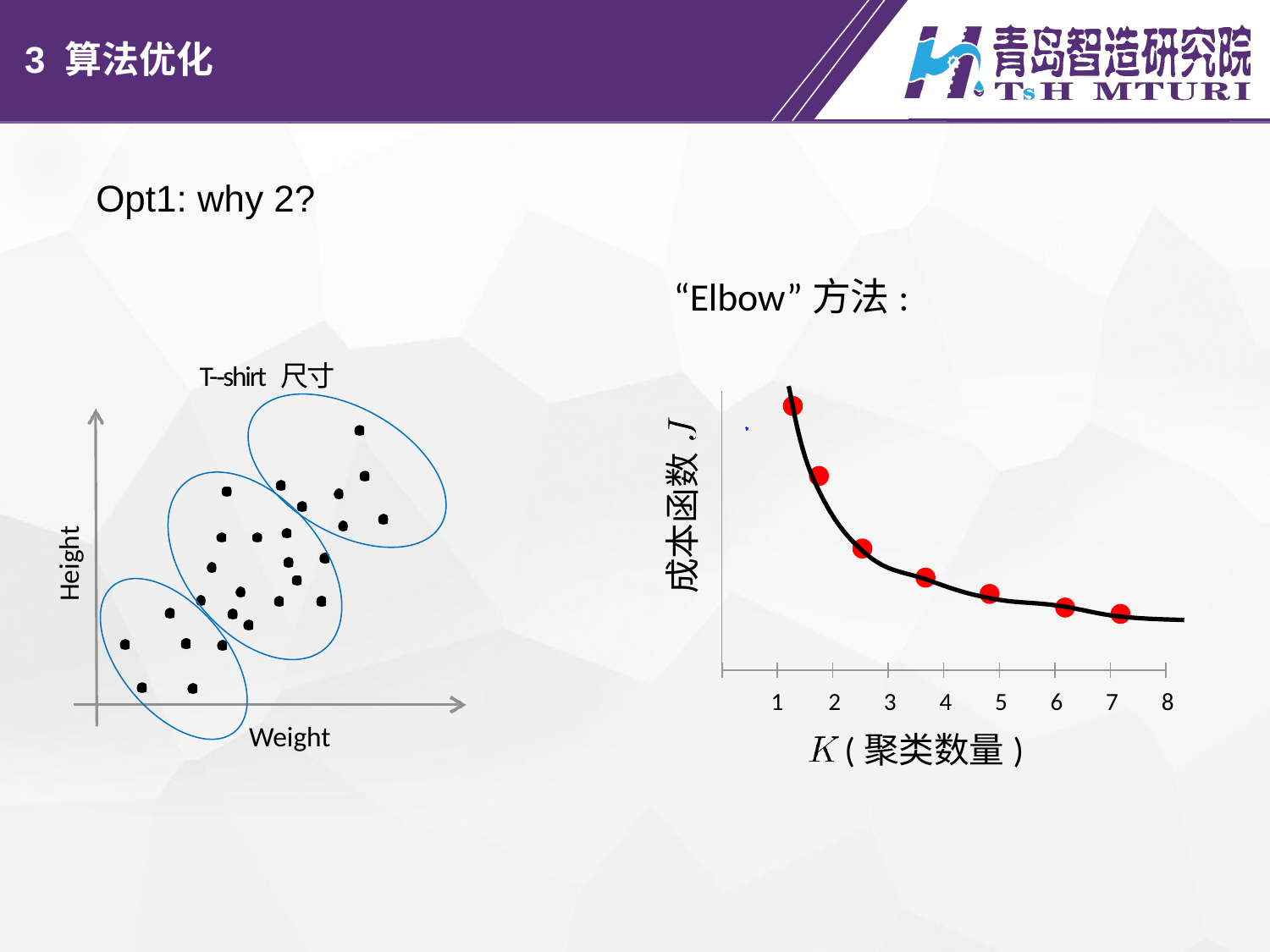

3 算法优化
Opt1: why 2?
“Elbow”方法:

成本函数

1	2	3	4	5	6	7	8
(聚类数量)

T-­‐shirt 尺寸

Height

Weight